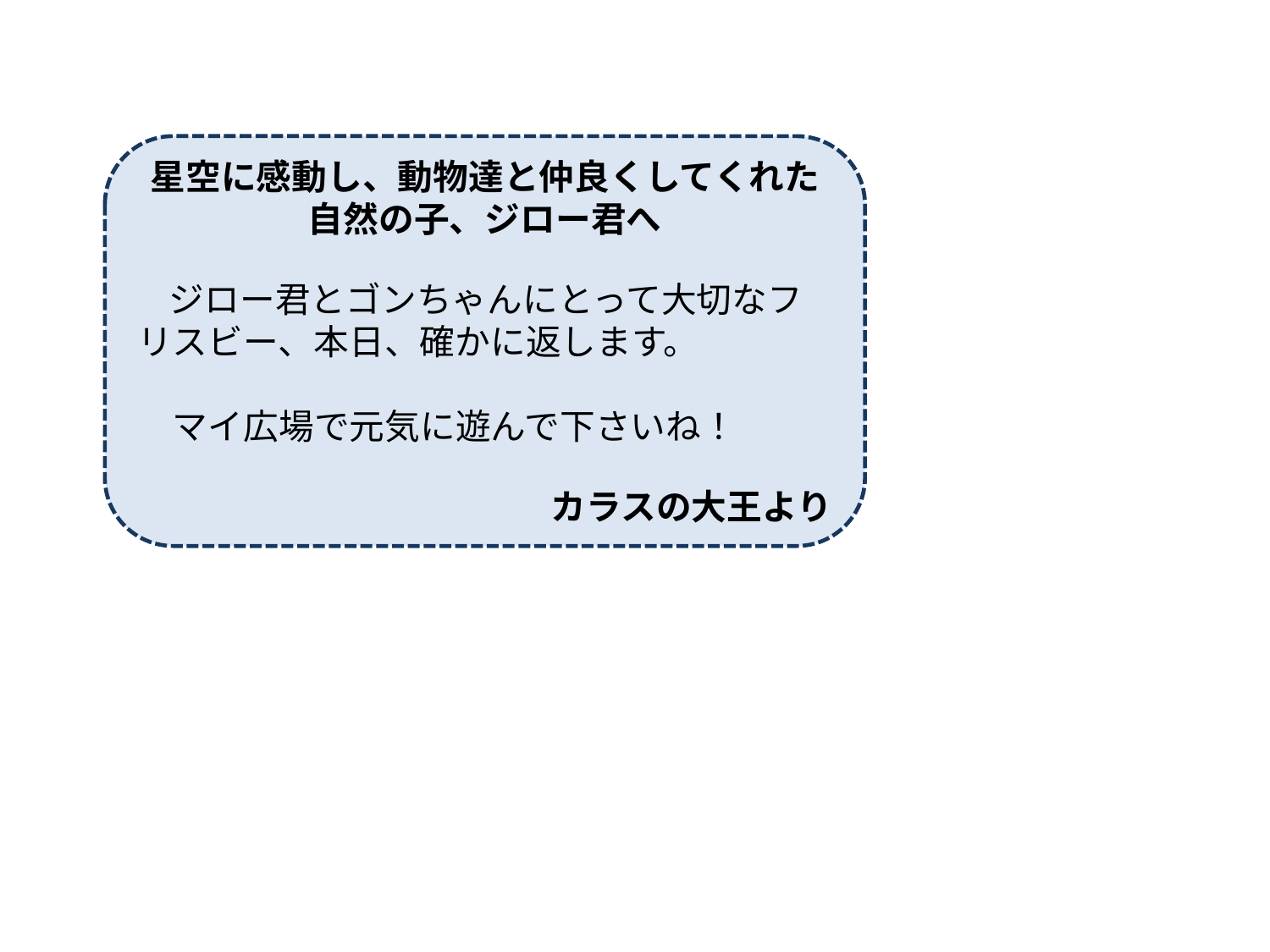

星空に感動し、動物達と仲良くしてくれた
自然の子、ジロー君へ

　ジロー君とゴンちゃんにとって大切なフリスビー、本日、確かに返します。
　マイ広場で元気に遊んで下さいね！

カラスの大王より